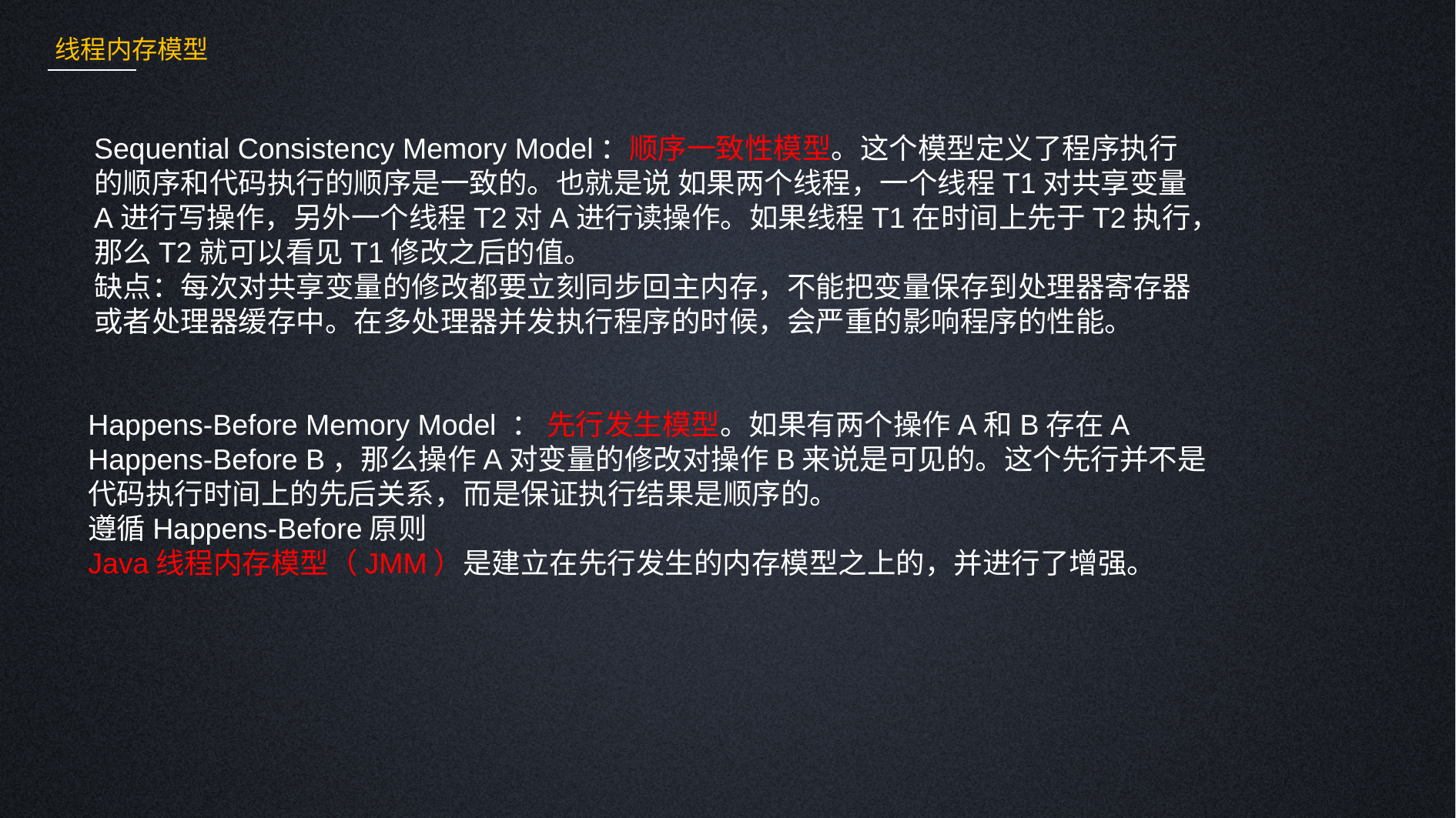

线程内存模型
Sequential Consistency Memory Model：顺序一致性模型。这个模型定义了程序执行的顺序和代码执行的顺序是一致的。也就是说 如果两个线程，一个线程T1对共享变量A进行写操作，另外一个线程T2对A进行读操作。如果线程T1在时间上先于T2执行，那么T2就可以看见T1修改之后的值。
缺点：每次对共享变量的修改都要立刻同步回主内存，不能把变量保存到处理器寄存器或者处理器缓存中。在多处理器并发执行程序的时候，会严重的影响程序的性能。
Happens-Before Memory Model ： 先行发生模型。如果有两个操作A和B存在A Happens-Before B，那么操作A对变量的修改对操作B来说是可见的。这个先行并不是代码执行时间上的先后关系，而是保证执行结果是顺序的。
遵循Happens-Before原则
Java线程内存模型（JMM）是建立在先行发生的内存模型之上的，并进行了增强。